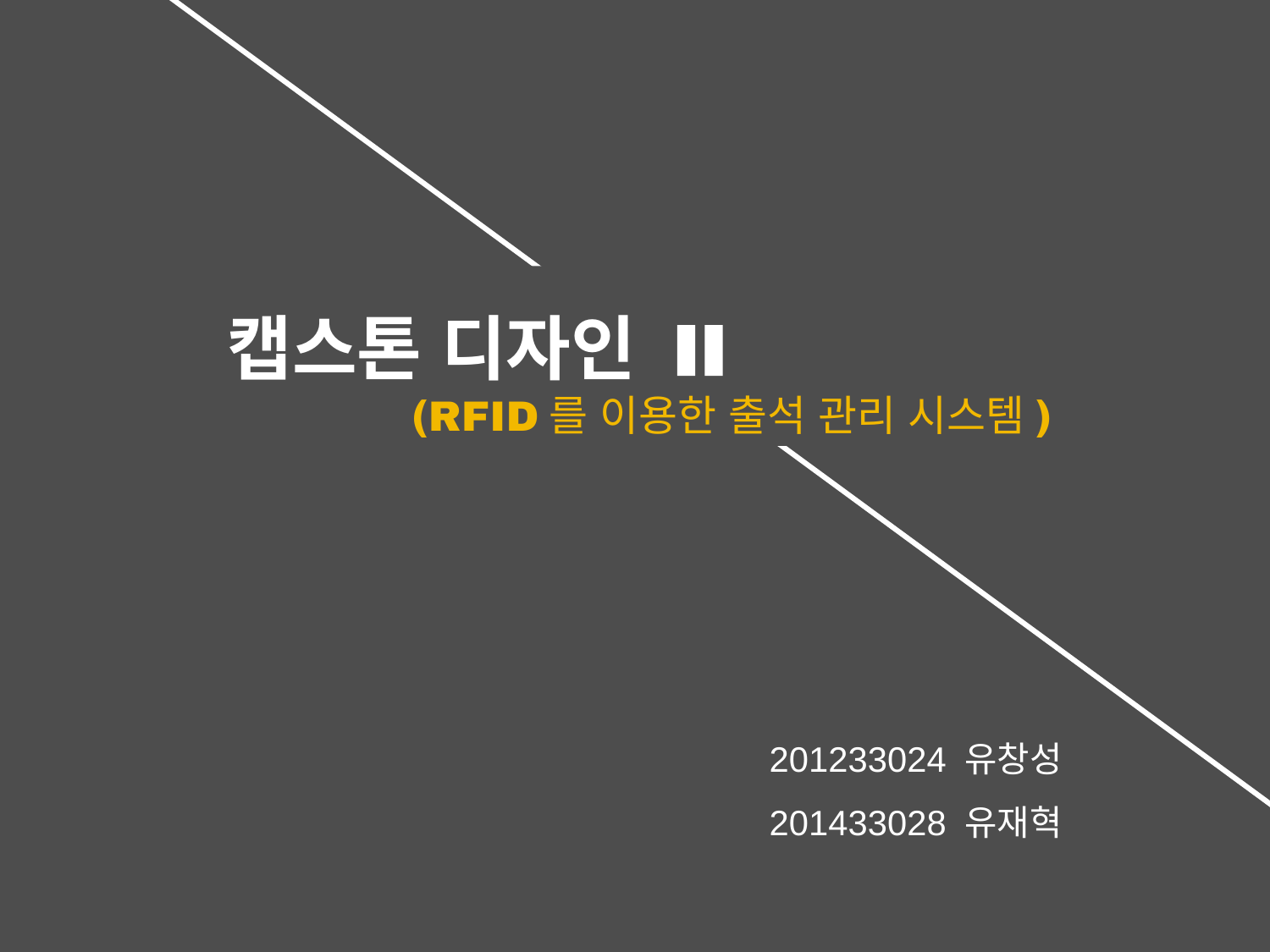

캡스톤 디자인 II
             (RFID를 이용한 출석 관리 시스템)
201233024 유창성
201433028 유재혁